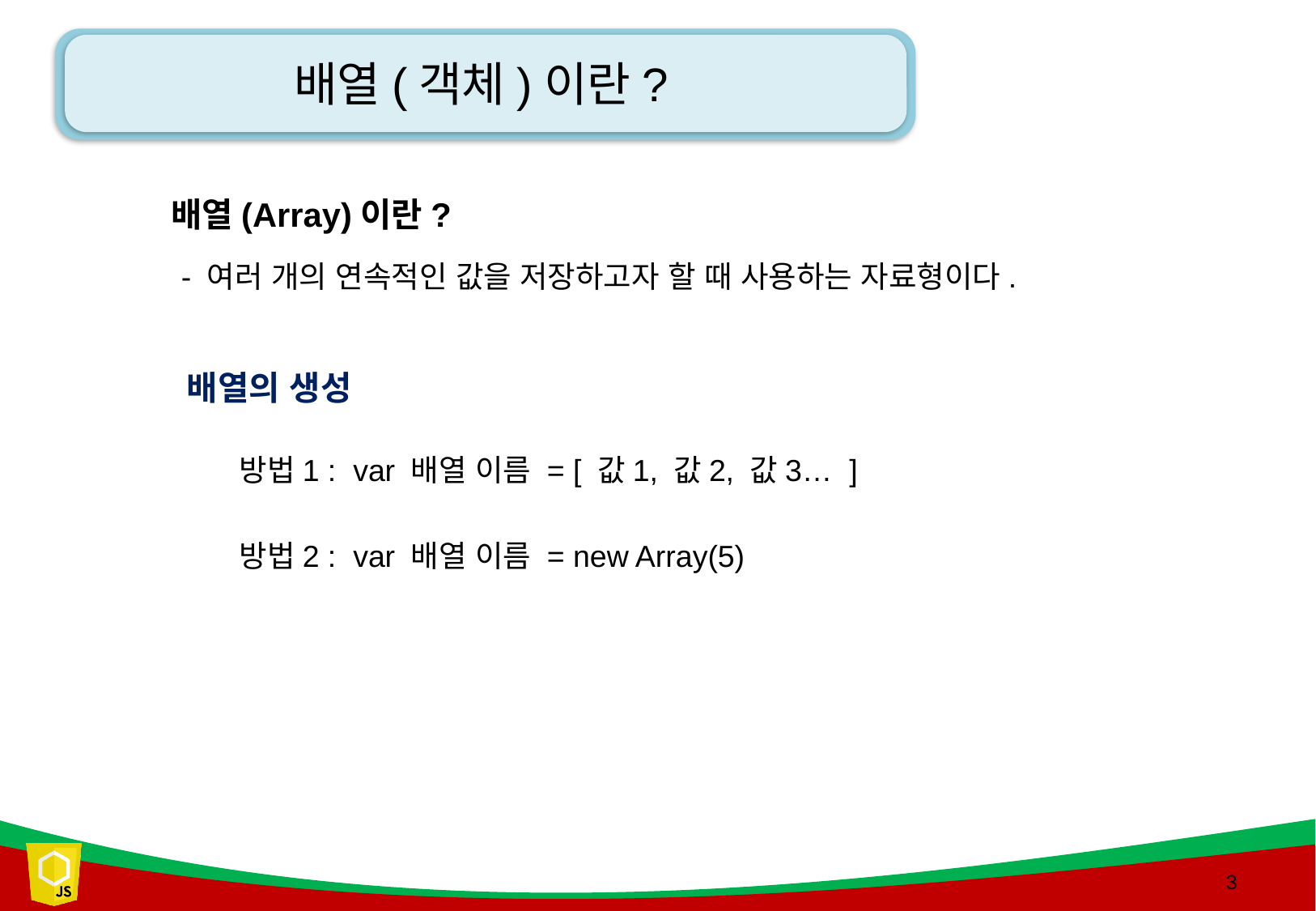

# 배열(객체)이란?
 배열(Array)이란?
   - 여러 개의 연속적인 값을 저장하고자 할 때 사용하는 자료형이다.
배열의 생성
 방법1 :  var 배열 이름 = [ 값1, 값2, 값3…  ]
 방법2 :  var 배열 이름 = new Array(5)
3